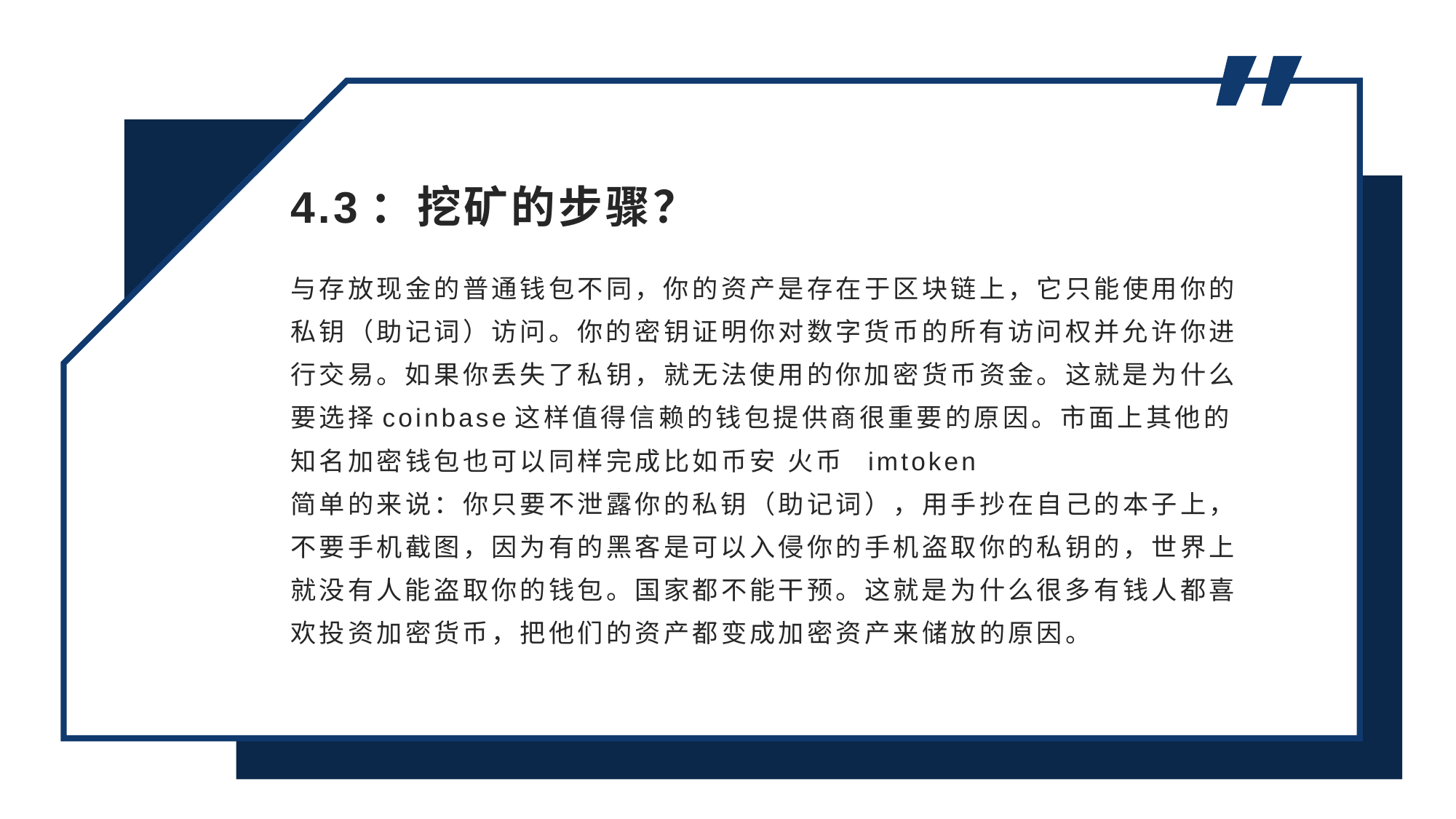

4.3：挖矿的步骤？

与存放现金的普通钱包不同，你的资产是存在于区块链上，它只能使用你的私钥（助记词）访问。你的密钥证明你对数字货币的所有访问权并允许你进行交易。如果你丢失了私钥，就无法使用的你加密货币资金。这就是为什么要选择coinbase这样值得信赖的钱包提供商很重要的原因。市面上其他的知名加密钱包也可以同样完成比如币安 火币  imtoken
简单的来说：你只要不泄露你的私钥（助记词），用手抄在自己的本子上，不要手机截图，因为有的黑客是可以入侵你的手机盗取你的私钥的，世界上就没有人能盗取你的钱包。国家都不能干预。这就是为什么很多有钱人都喜欢投资加密货币，把他们的资产都变成加密资产来储放的原因。